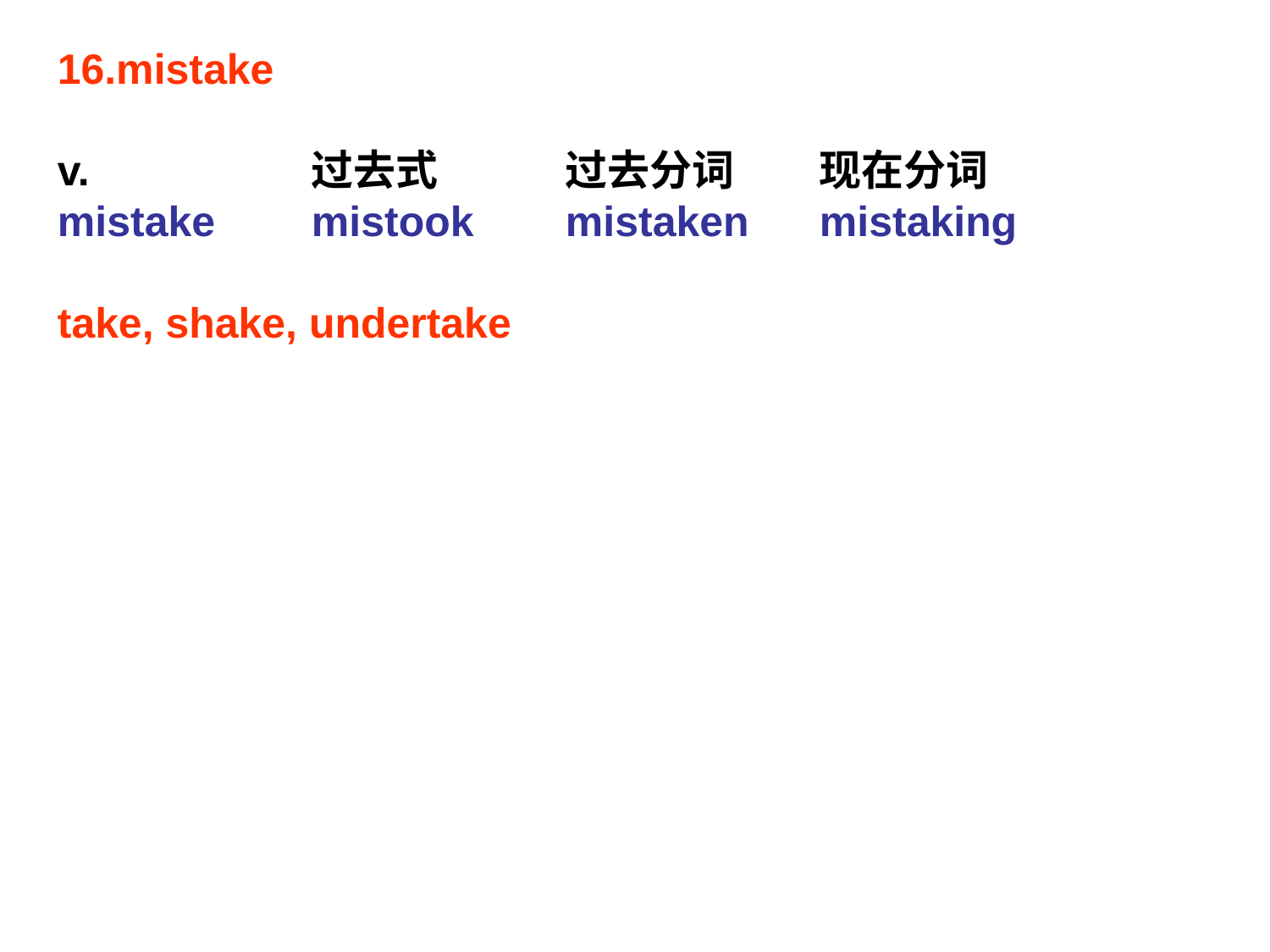

16.mistake

v.		过去式	过去分词	现在分词
mistake	mistook	mistaken	mistaking

take, shake, undertake